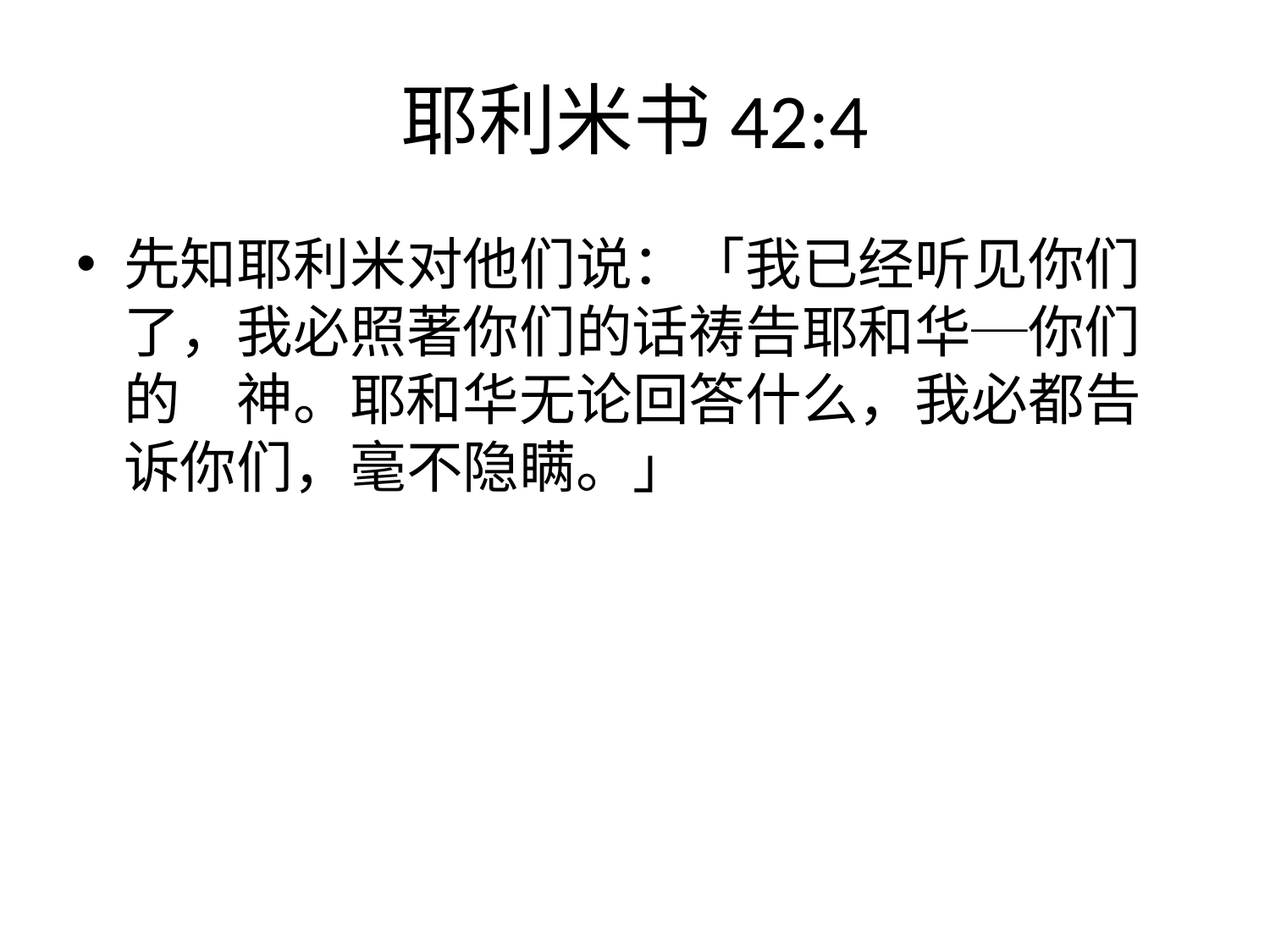

# 耶利米书42:4
先知耶利米对他们说：「我已经听见你们了，我必照著你们的话祷告耶和华─你们的　神。耶和华无论回答什么，我必都告诉你们，毫不隐瞒。」